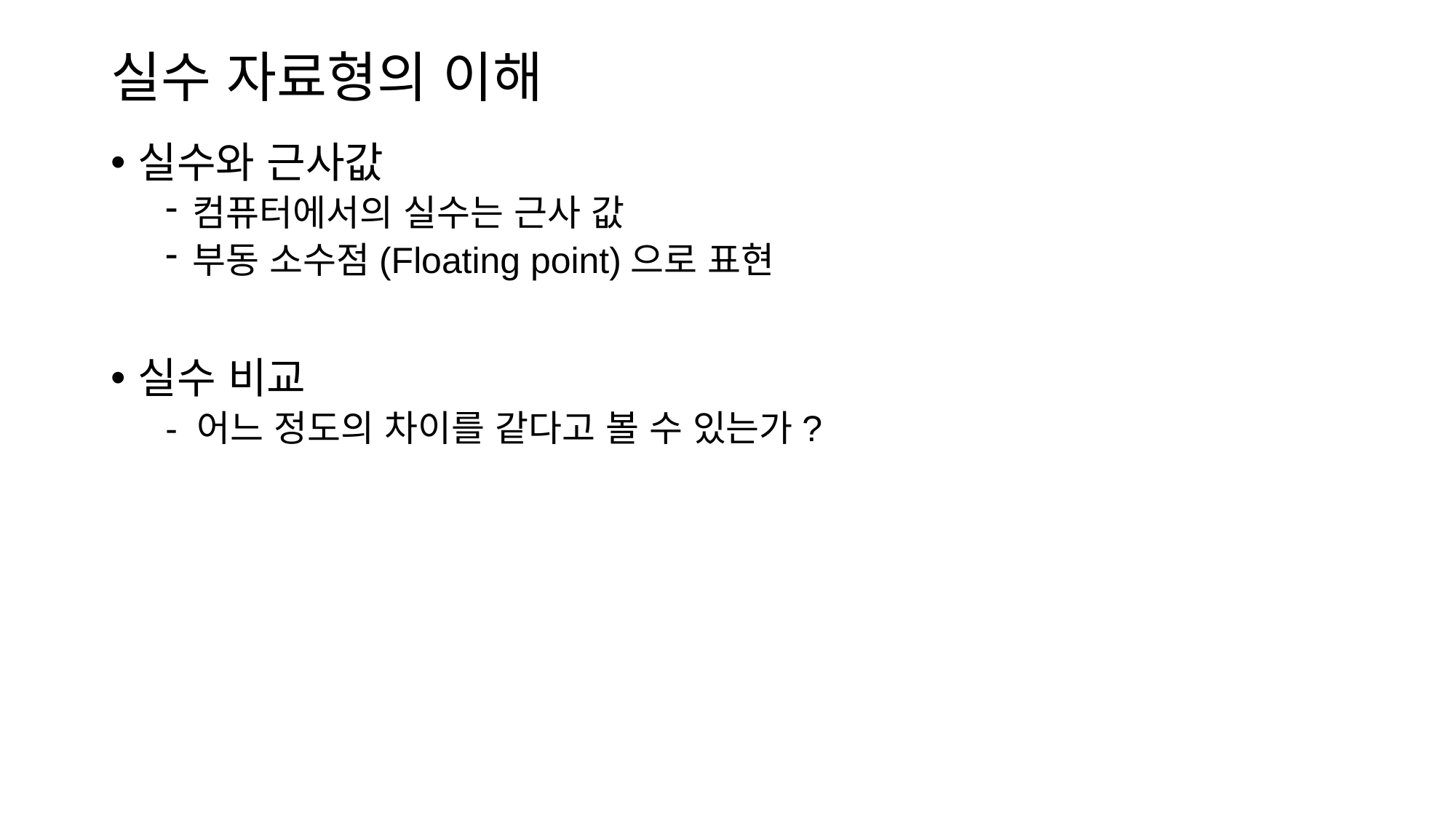

# 실수 자료형의 이해
실수와 근사값
컴퓨터에서의 실수는 근사 값
부동 소수점(Floating point)으로 표현

실수 비교
- 어느 정도의 차이를 같다고 볼 수 있는가?